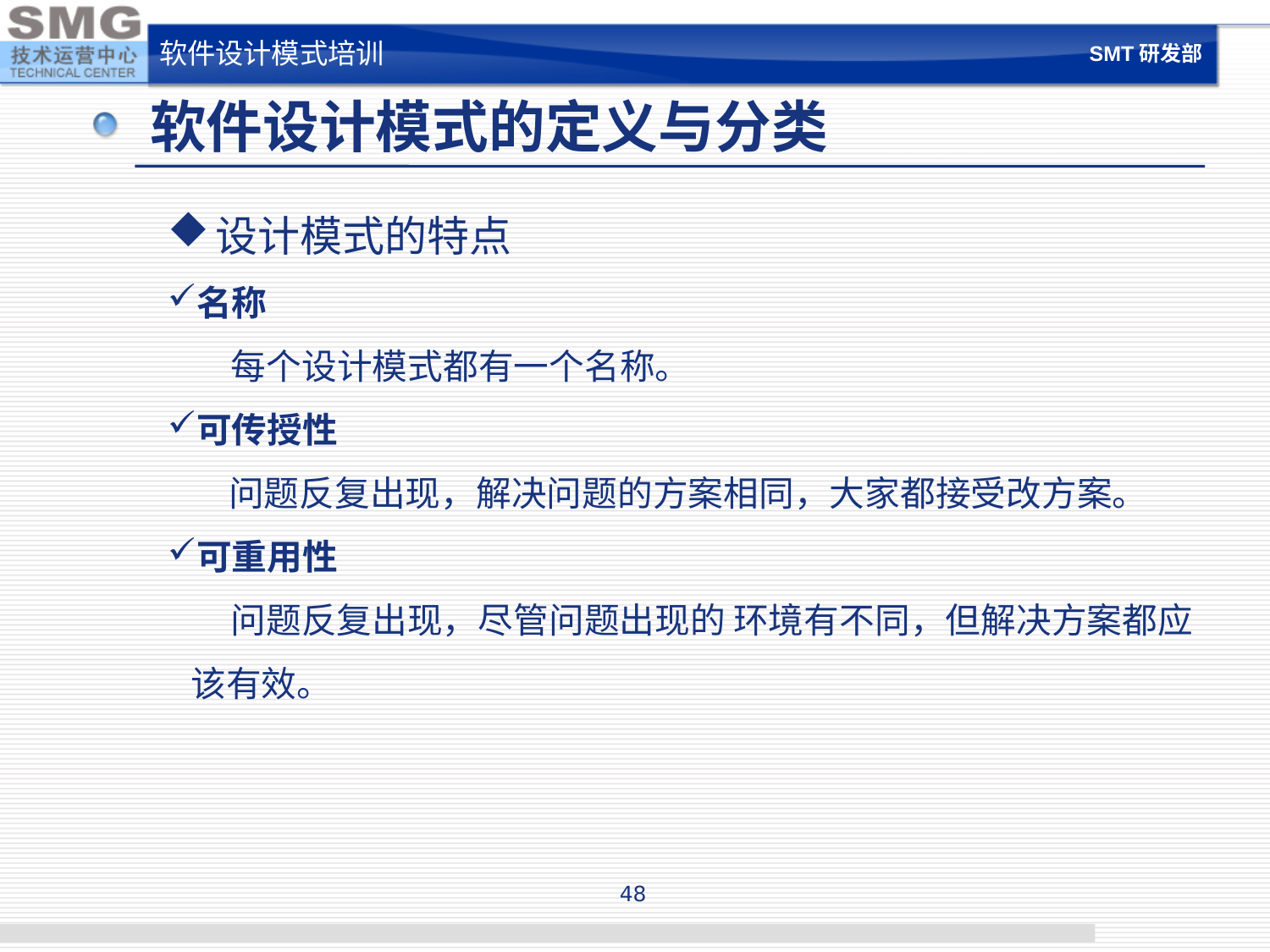

SMT研发部
软件设计模式培训
# 软件设计模式的定义与分类
设计模式的特点
名称
每个设计模式都有一个名称。
可传授性
   问题反复出现，解决问题的方案相同，大家都接受改方案。
可重用性
    问题反复出现，尽管问题出现的 环境有不同，但解决方案都应该有效。
48